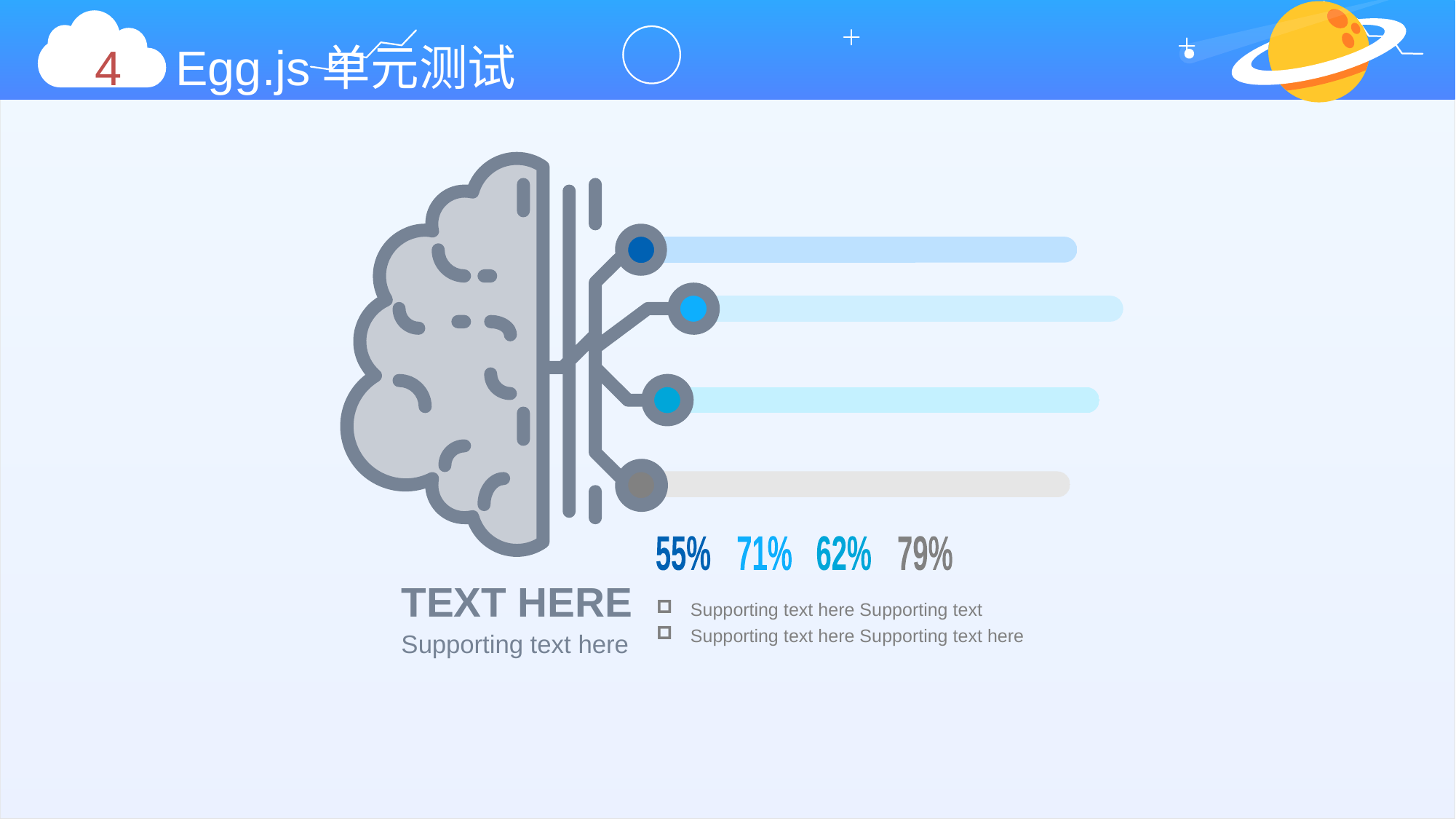

4    Egg.js单元测试

55%
71%
62%
79%
TEXT HERE
Supporting text here Supporting text
Supporting text here Supporting text here
Supporting text here